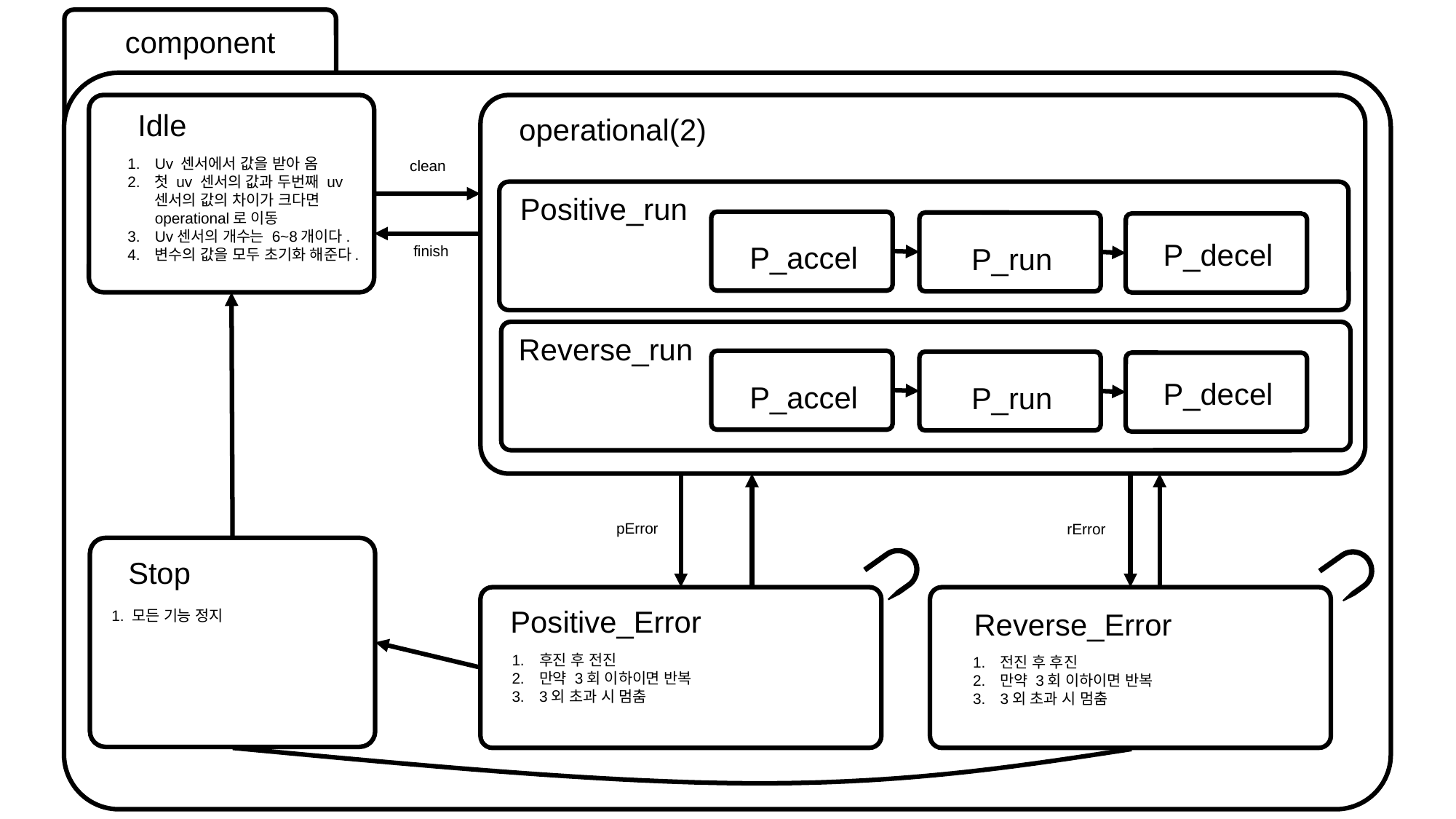

component

Idle
Uv 센서에서 값을 받아 옴
첫 uv 센서의 값과 두번째 uv 센서의 값의 차이가 크다면 operational로 이동
Uv센서의 개수는 6~8개이다.
변수의 값을 모두 초기화 해준다.
operational(2)
clean

P_accel
finish
pError
rError

Positive_run

P_run

P_decel

Reverse_run

P_accel

P_run

P_decel

Stop

Positive_Error
1. 모든 기능 정지
Reverse_Error
후진 후 전진
만약 3회 이하이면 반복
3외 초과 시 멈춤
전진 후 후진
만약 3회 이하이면 반복
3외 초과 시 멈춤